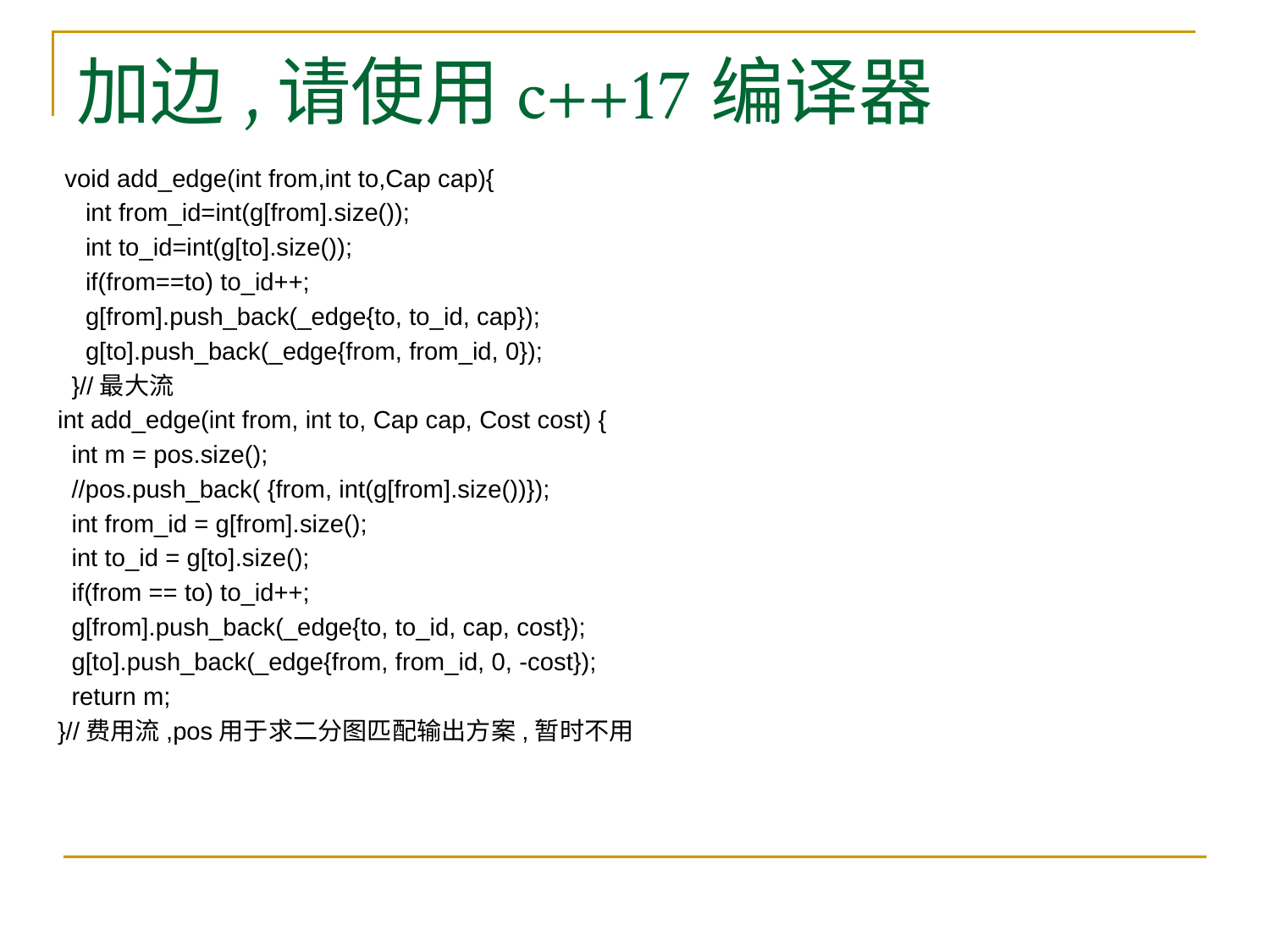

# 加边,请使用c++17编译器
 void add_edge(int from,int to,Cap cap){
    int from_id=int(g[from].size());
    int to_id=int(g[to].size());
    if(from==to) to_id++;
    g[from].push_back(_edge{to, to_id, cap});
    g[to].push_back(_edge{from, from_id, 0});
  }//最大流
int add_edge(int from, int to, Cap cap, Cost cost) {
  int m = pos.size();
  //pos.push_back( {from, int(g[from].size())});
  int from_id = g[from].size();
  int to_id = g[to].size();
  if(from == to) to_id++;
  g[from].push_back(_edge{to, to_id, cap, cost});
  g[to].push_back(_edge{from, from_id, 0, -cost});
  return m;
}//费用流,pos用于求二分图匹配输出方案,暂时不用